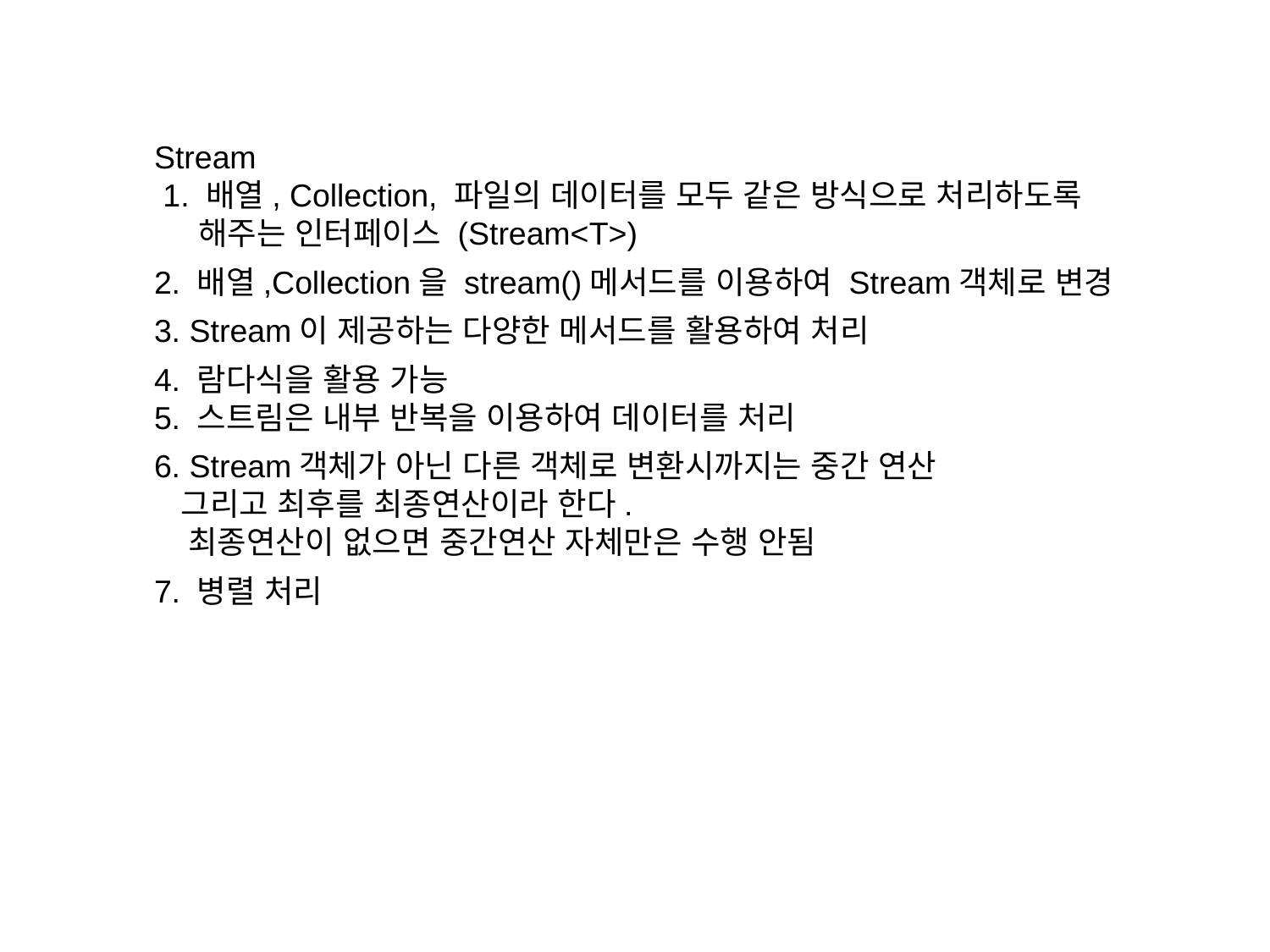

Stream
 1. 배열, Collection, 파일의 데이터를 모두 같은 방식으로 처리하도록
     해주는 인터페이스 (Stream<T>)
2. 배열,Collection을 stream()메서드를 이용하여 Stream객체로 변경
3. Stream이 제공하는 다양한 메서드를 활용하여 처리
4. 람다식을 활용 가능
5. 스트림은 내부 반복을 이용하여 데이터를 처리
6. Stream객체가 아닌 다른 객체로 변환시까지는 중간 연산
   그리고 최후를 최종연산이라 한다.
   최종연산이 없으면 중간연산 자체만은 수행 안됨
7. 병렬 처리